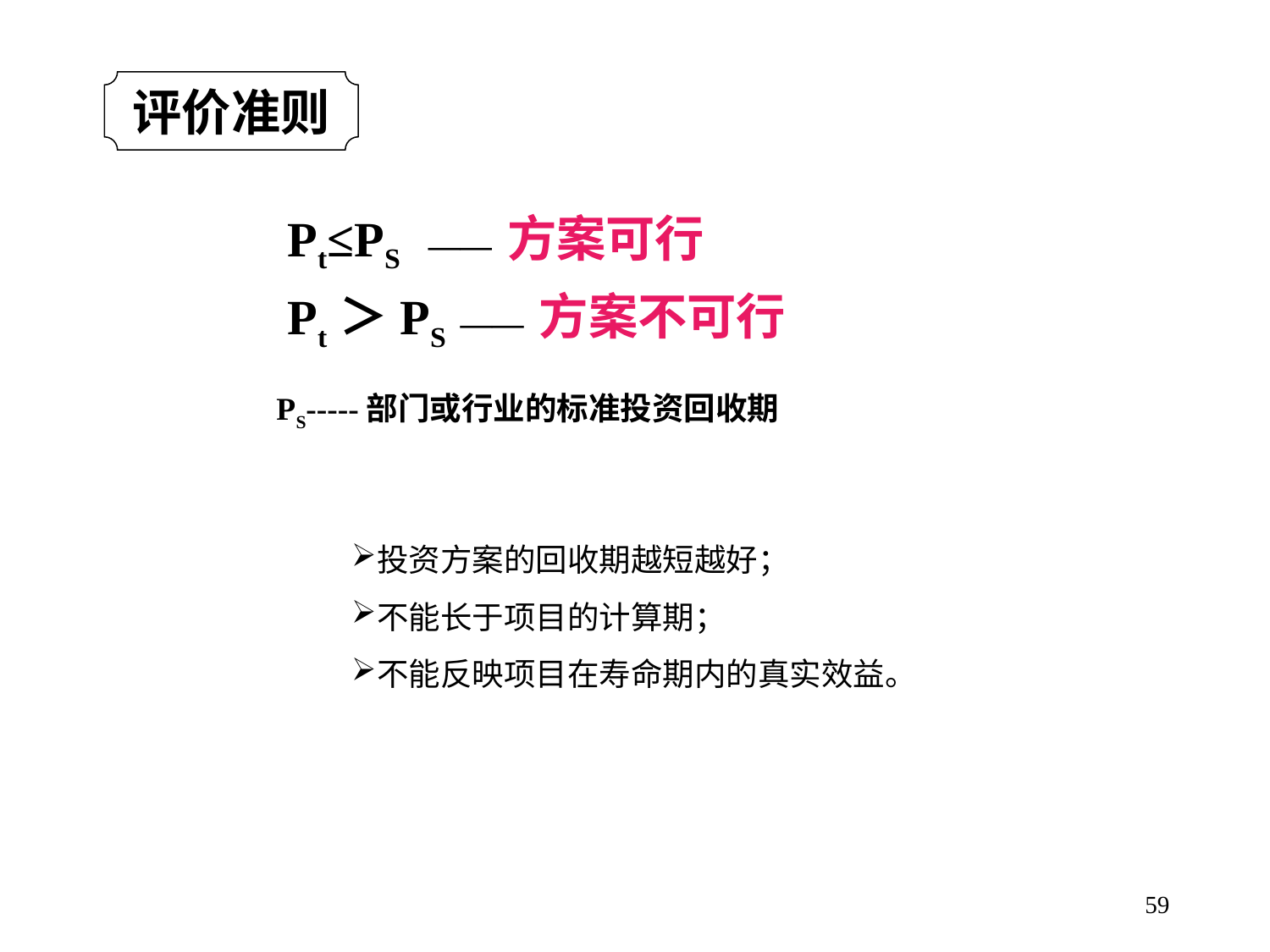

评价准则
Pt≤PS      —— 方案可行
Pt＞PS   —— 方案不可行
PS-----部门或行业的标准投资回收期
投资方案的回收期越短越好；
不能长于项目的计算期；
不能反映项目在寿命期内的真实效益。
59